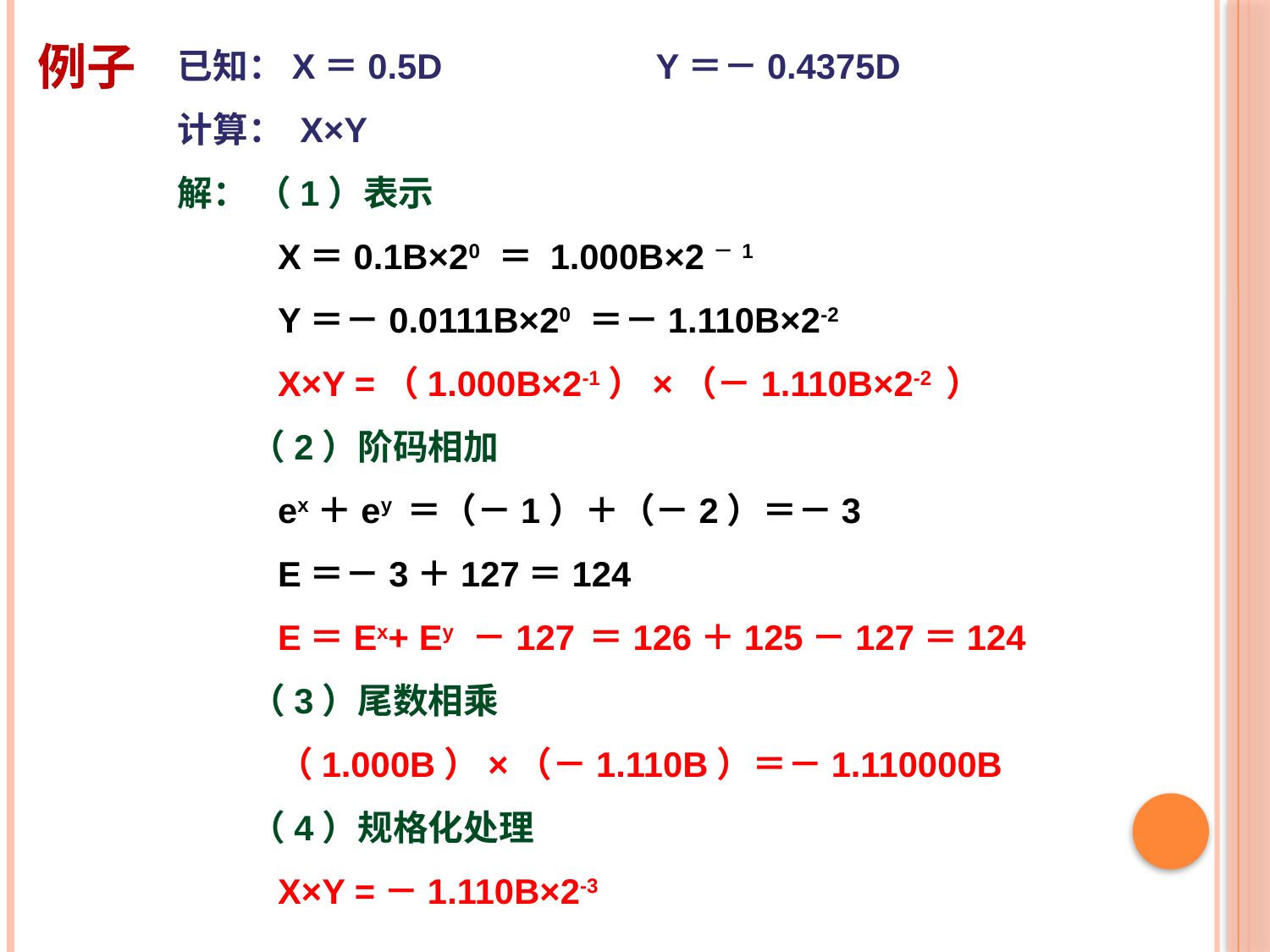

# 例子
已知：X＝0.5D                      Y＝－0.4375D
计算： X×Y
解： （1）表示
X＝0.1B×20 ＝ 1.000B×2－1
Y＝－0.0111B×20 ＝－1.110B×2-2
X×Y =（1.000B×2-1）×（－1.110B×2-2 ）
        （2）阶码相加
ex＋ey ＝（－1）＋（－2）＝－3
E＝－3＋127＝124
E＝Ex+ Ey －127 ＝126＋125－127＝124
        （3）尾数相乘
（1.000B）×（－1.110B）＝－1.110000B
        （4）规格化处理
X×Y =－1.110B×2-3